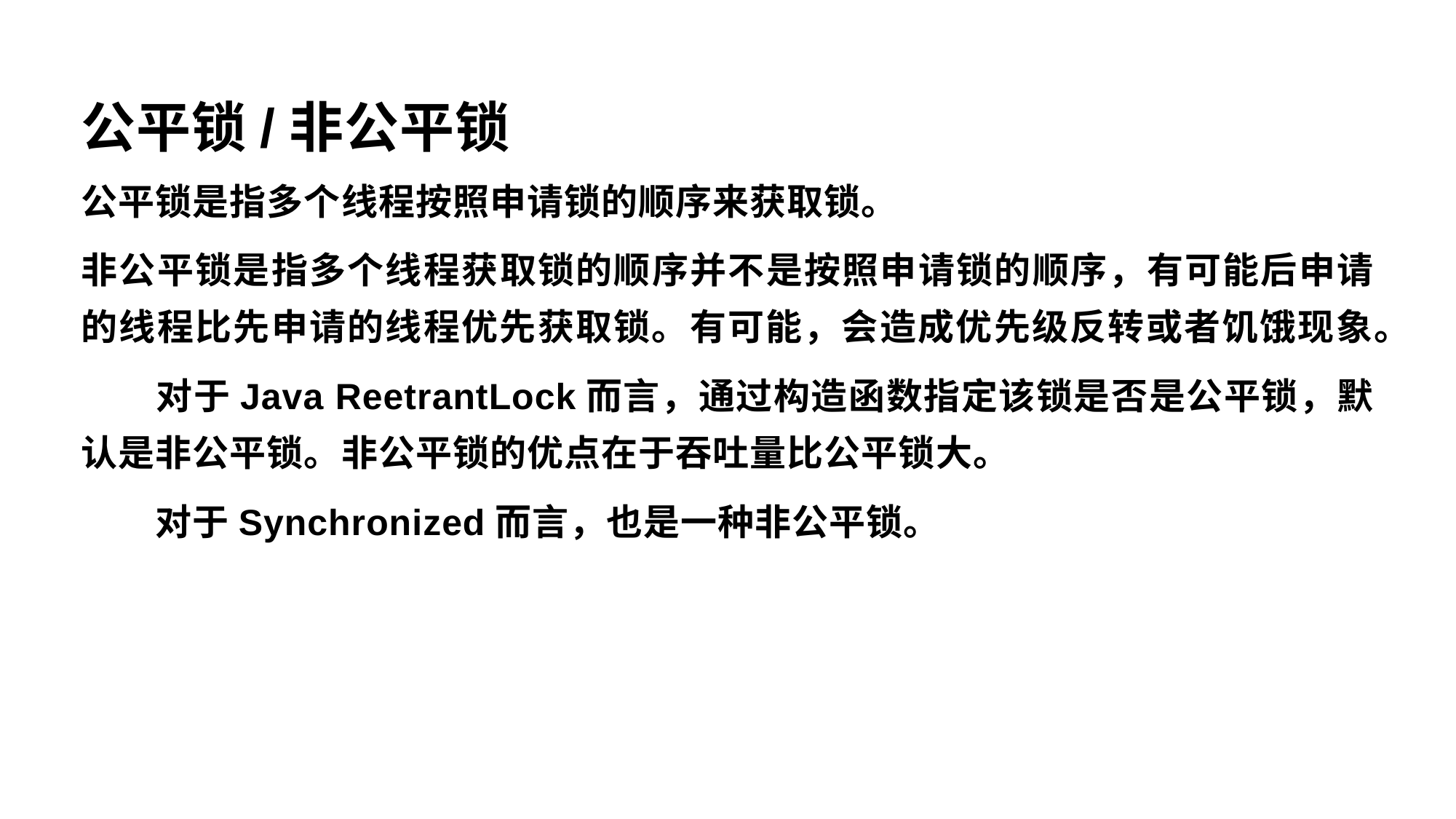

公平锁/非公平锁
公平锁是指多个线程按照申请锁的顺序来获取锁。
非公平锁是指多个线程获取锁的顺序并不是按照申请锁的顺序，有可能后申请的线程比先申请的线程优先获取锁。有可能，会造成优先级反转或者饥饿现象。
　　对于Java ReetrantLock而言，通过构造函数指定该锁是否是公平锁，默认是非公平锁。非公平锁的优点在于吞吐量比公平锁大。
　　对于Synchronized而言，也是一种非公平锁。